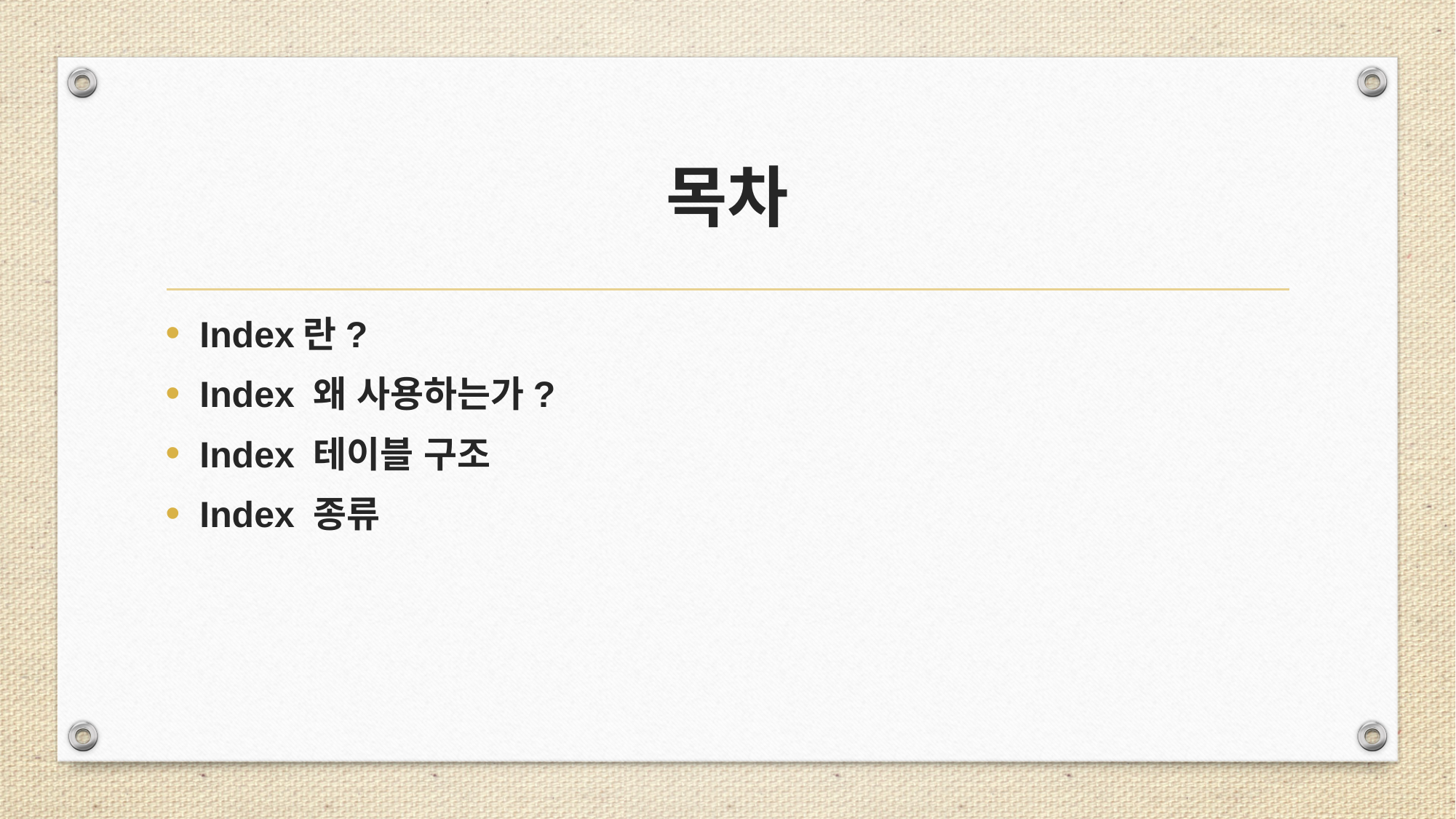

# 목차
Index란?
Index 왜 사용하는가?
Index 테이블 구조
Index 종류